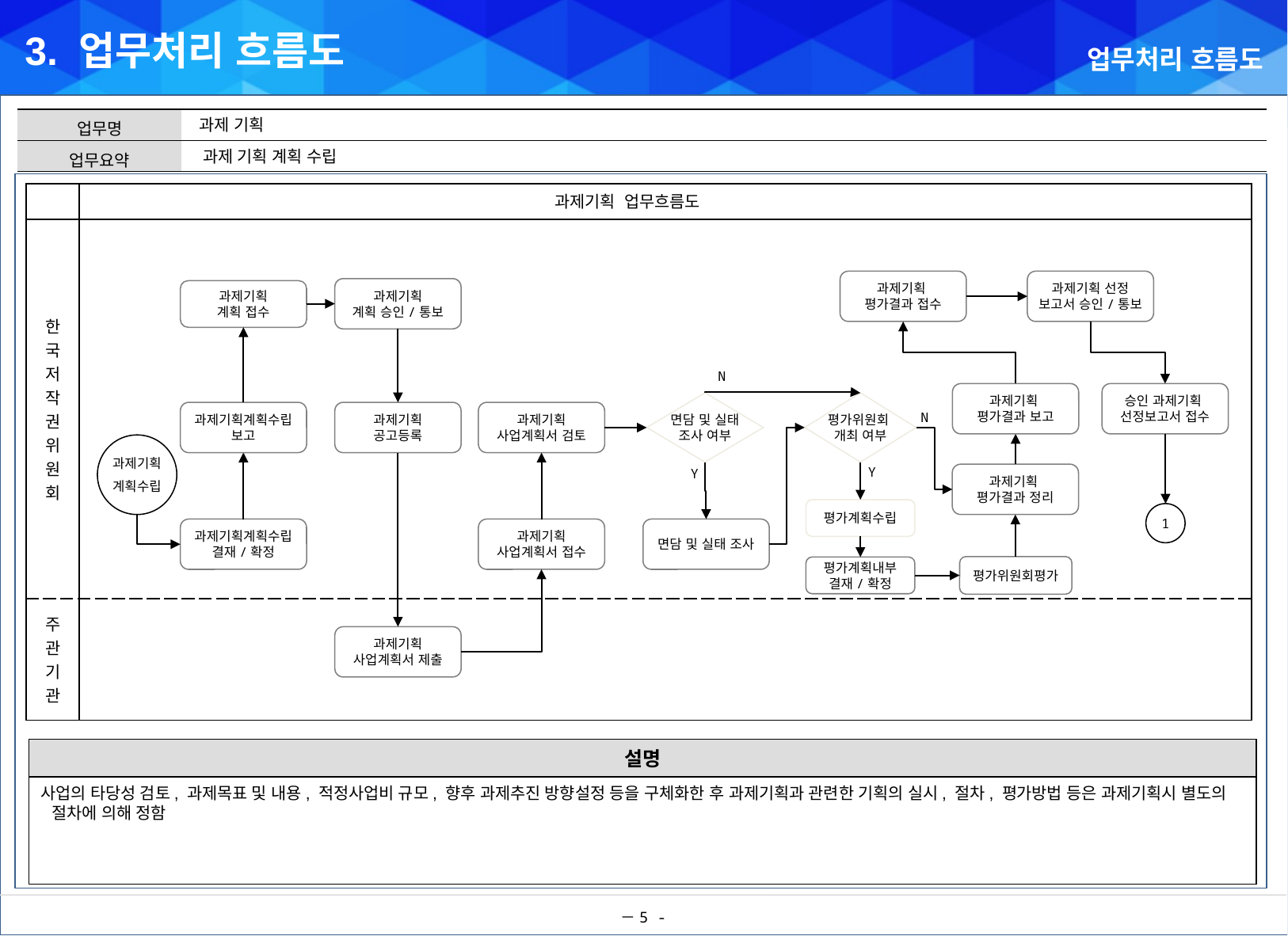

3. 업무처리 흐름도
업무처리 흐름도
과제 기획
과제 기획 계획 수립
|  |  |
| --- | --- |
| 한 국 저 작 권 위 원 회 |  |
| 주 관 기 관 |  |
과제기획  업무흐름도
과제기획
평가결과 접수
과제기획 선정
보고서 승인/통보
과제기획
계획 승인/통보
과제기획
계획 접수
N
과제기획
평가결과 보고
승인 과제기획
선정보고서 접수
면담 및 실태
조사 여부
평가위원회
개최 여부
과제기획계획수립
보고
과제기획
공고등록
과제기획
사업계획서 검토
N
과제기획
계획수립
Y
Y
과제기획
평가결과 정리
평가계획수립
1
과제기획계획수립
결재/확정
과제기획
사업계획서 접수
면담 및 실태 조사
평가위원회평가
평가계획내부
결재/확정
과제기획
사업계획서 제출
설명
사업의 타당성 검토, 과제목표 및 내용, 적정사업비 규모, 향후 과제추진 방향설정 등을 구체화한 후 과제기획과 관련한 기획의 실시, 절차, 평가방법 등은 과제기획시 별도의 절차에 의해 정함